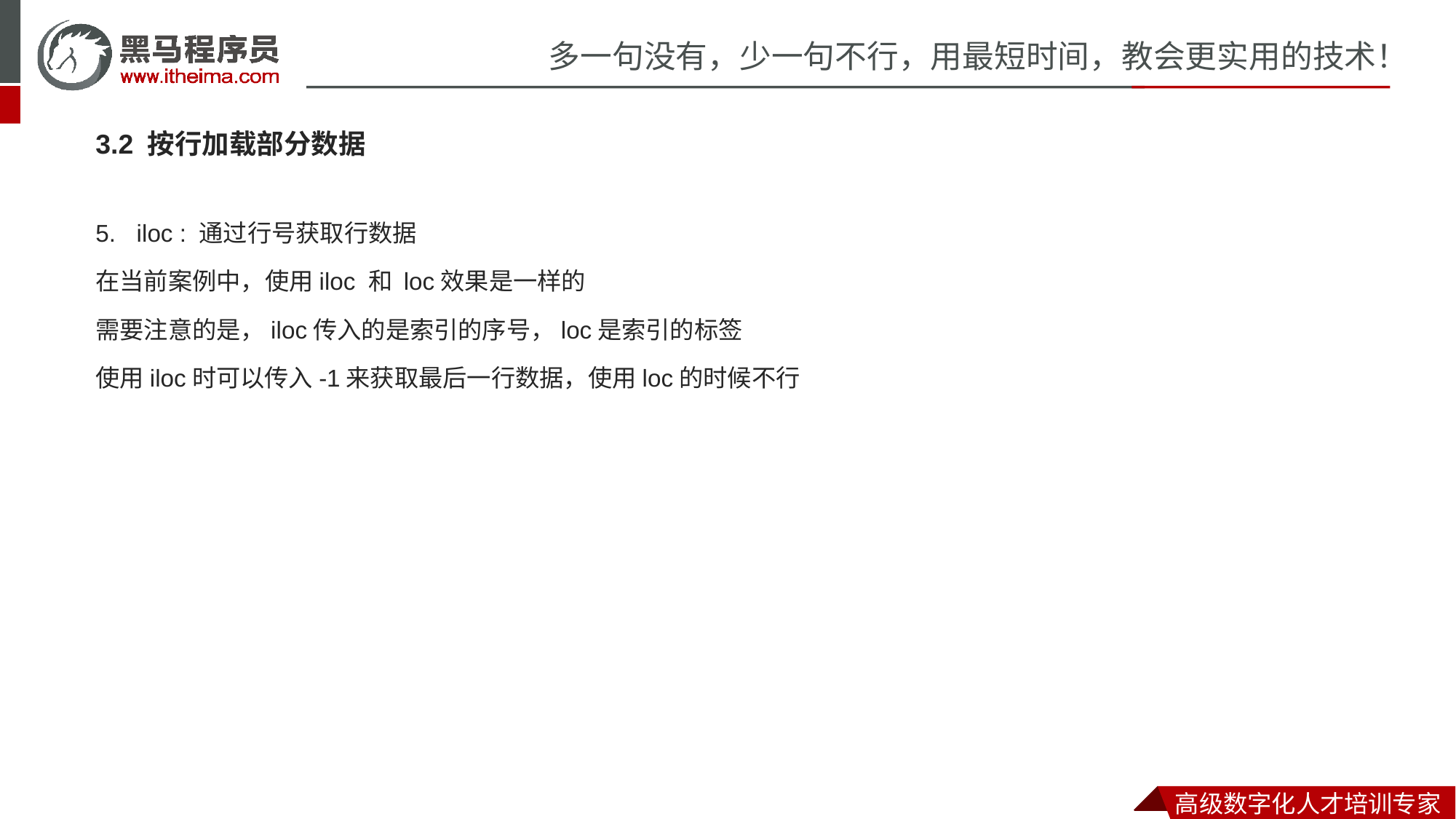

3.2 按行加载部分数据
iloc : 通过行号获取行数据
在当前案例中，使用iloc 和 loc效果是一样的
需要注意的是，iloc传入的是索引的序号，loc是索引的标签
使用iloc时可以传入-1来获取最后一行数据，使用loc的时候不行